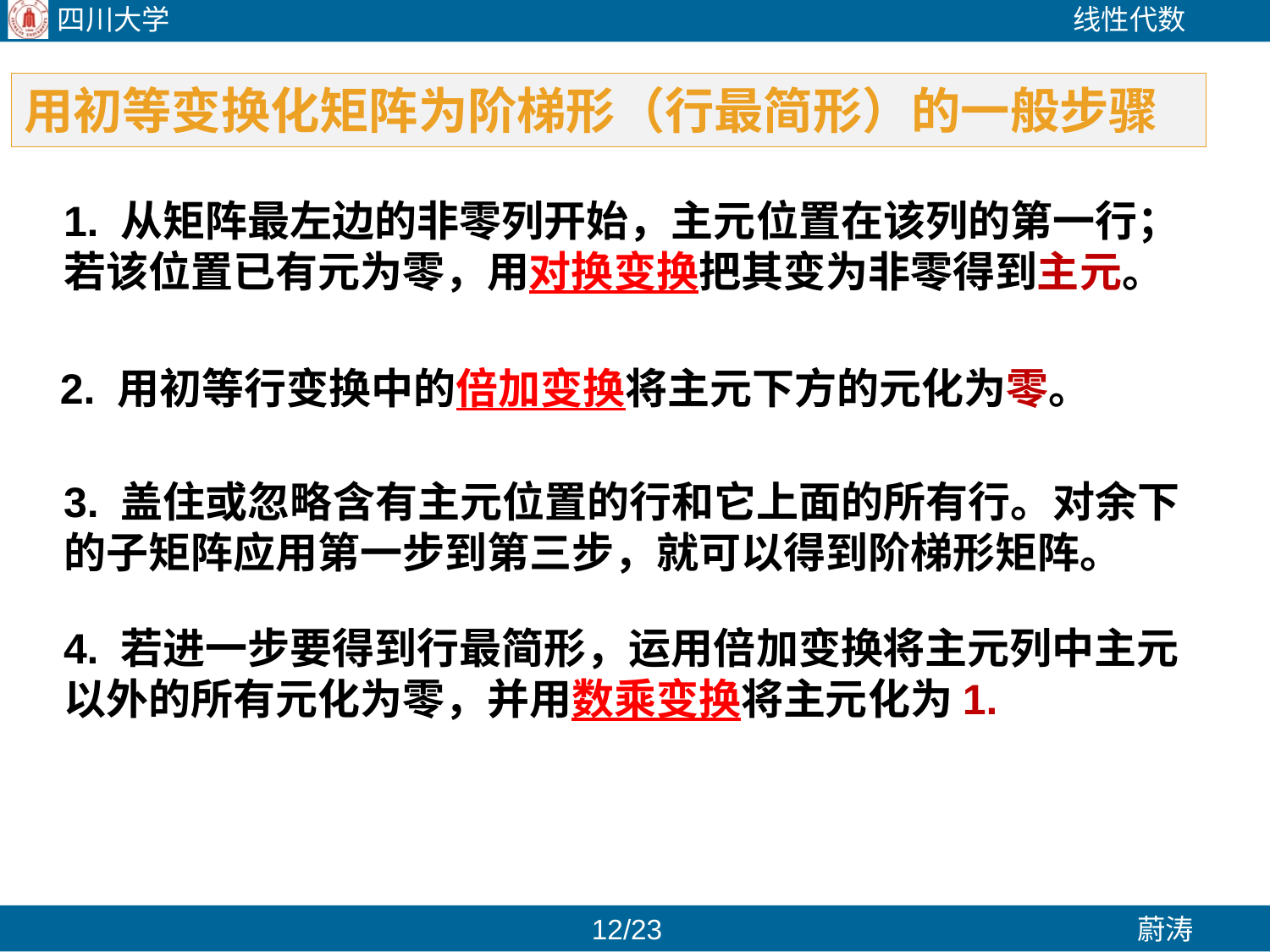

# 用初等变换化矩阵为阶梯形（行最简形）的一般步骤
1. 从矩阵最左边的非零列开始，主元位置在该列的第一行；若该位置已有元为零，用对换变换把其变为非零得到主元。

2. 用初等行变换中的倍加变换将主元下方的元化为零。
3. 盖住或忽略含有主元位置的行和它上面的所有行。对余下的子矩阵应用第一步到第三步，就可以得到阶梯形矩阵。
4. 若进一步要得到行最简形，运用倍加变换将主元列中主元以外的所有元化为零，并用数乘变换将主元化为1.

12/23